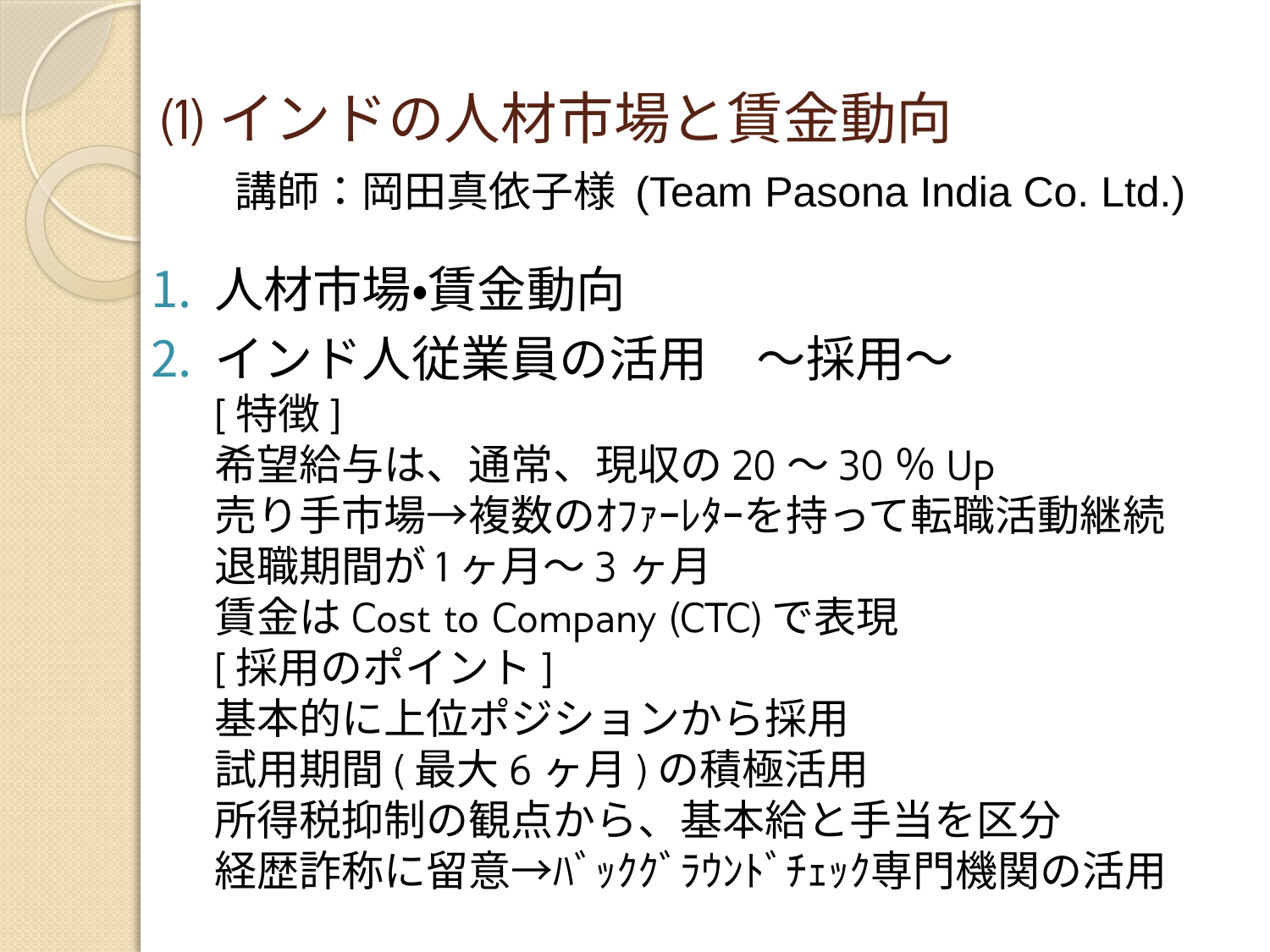

# (1)インドの人材市場と賃金動向
講師：岡田真依子様 (Team Pasona India Co. Ltd.)
人材市場・賃金動向
インド人従業員の活用　～採用～
[特徴]
希望給与は、通常、現収の20～30％Up
売り手市場→複数のｵﾌｧｰﾚﾀｰを持って転職活動継続
退職期間が1ヶ月～3ヶ月
賃金はCost to Company (CTC)で表現
[採用のポイント]
基本的に上位ポジションから採用
試用期間(最大6ヶ月)の積極活用
所得税抑制の観点から、基本給と手当を区分
経歴詐称に留意→ﾊﾞｯｸｸﾞﾗｳﾝﾄﾞﾁｪｯｸ専門機関の活用